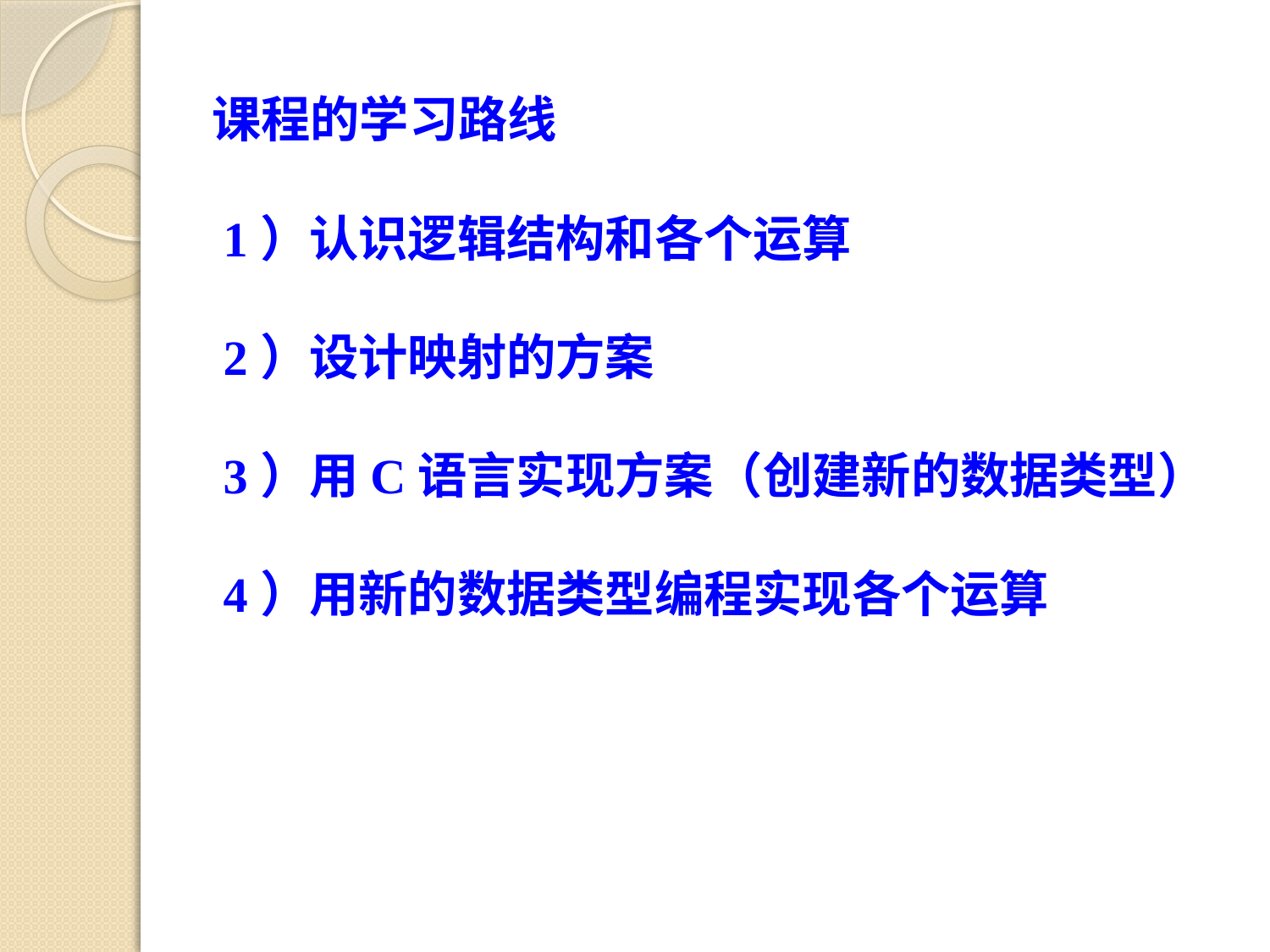

# 课程的学习路线
1）认识逻辑结构和各个运算

2）设计映射的方案

3）用C语言实现方案（创建新的数据类型）

4）用新的数据类型编程实现各个运算